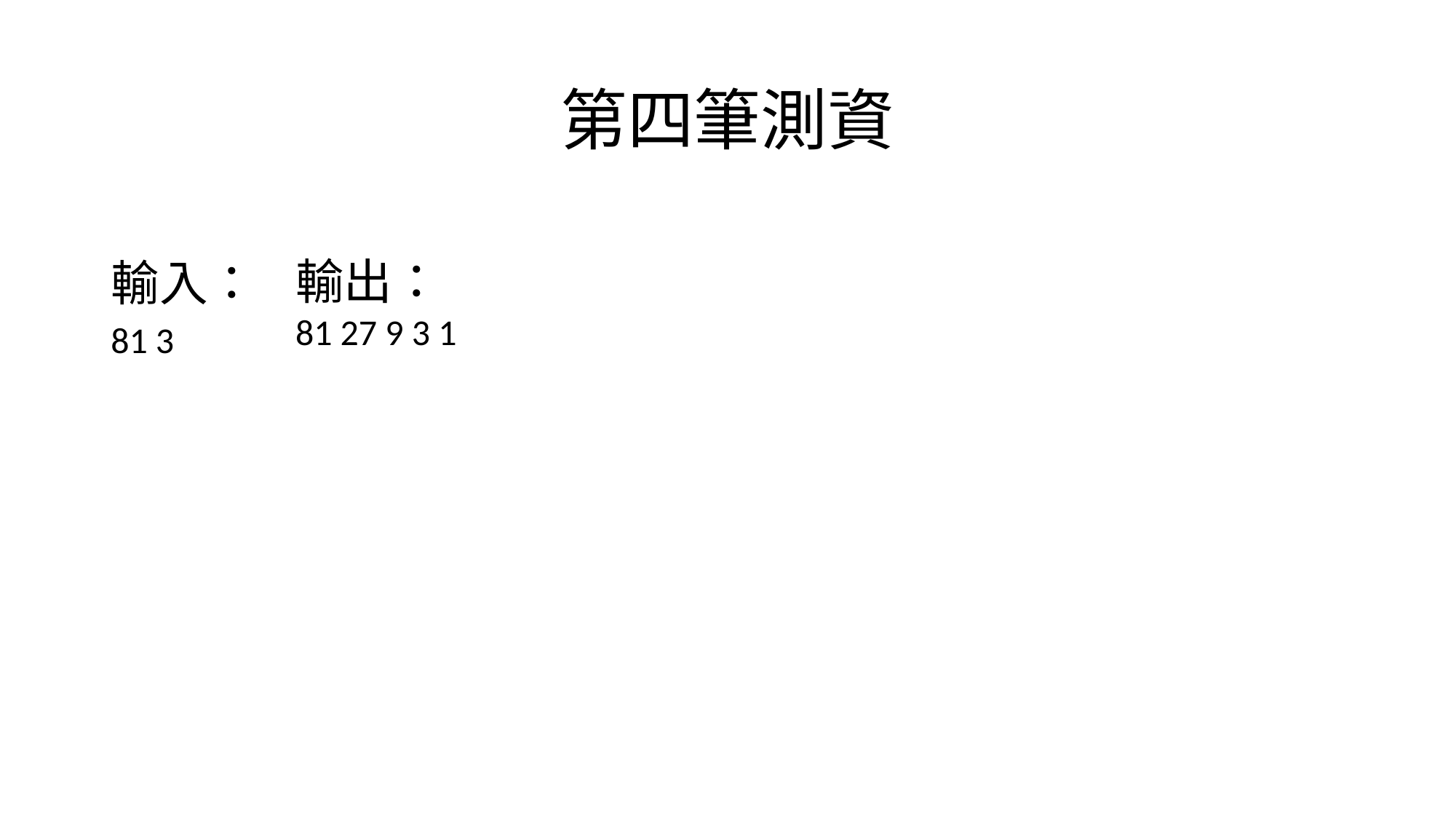

# 第四筆測資
輸出：
81 27 9 3 1

輸入：

81 3